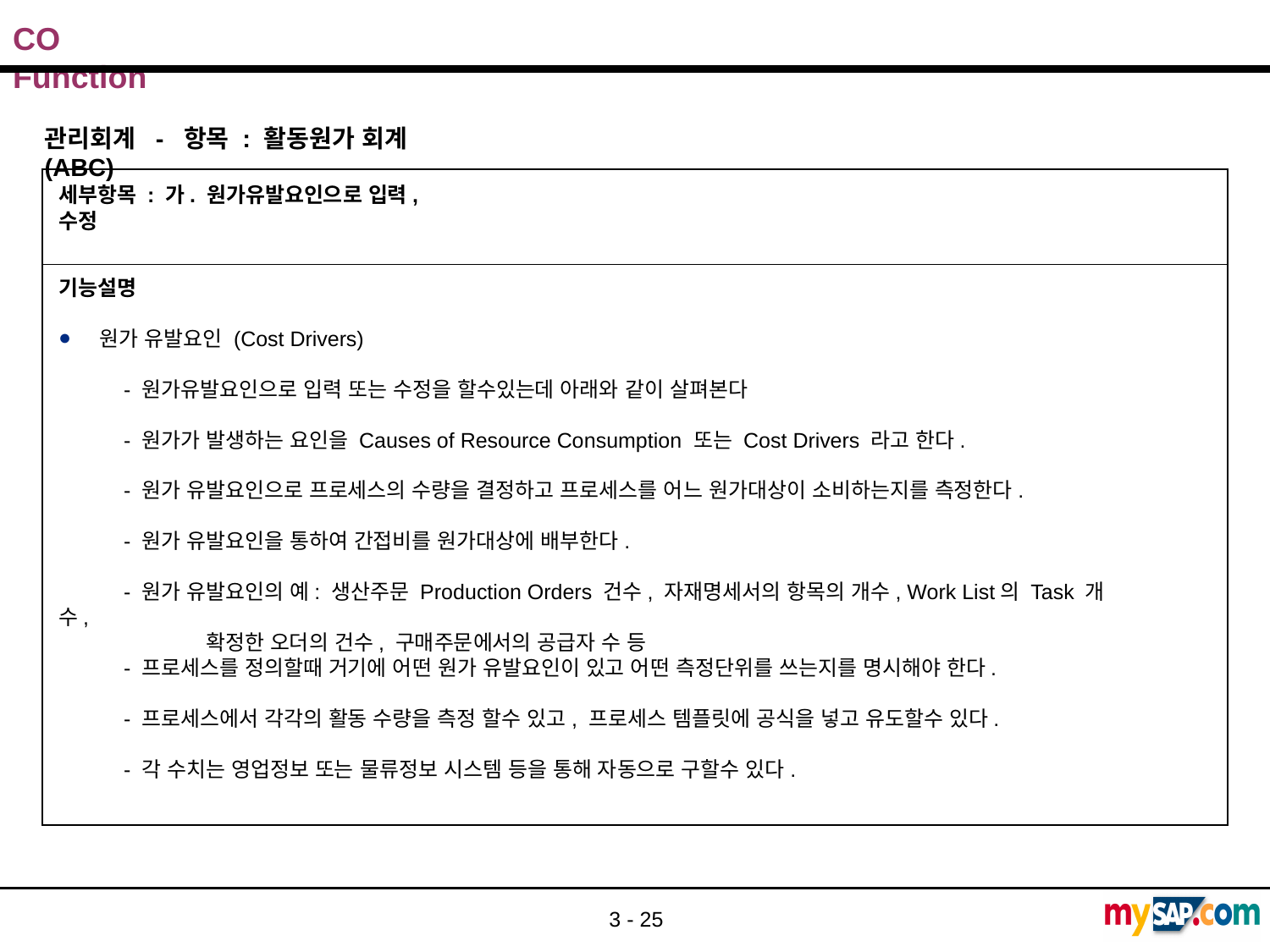

관리회계  -  항목 : 활동원가 회계 (ABC)

세부항목 : 가. 원가유발요인으로 입력, 수정

기능설명

    원가 유발요인 (Cost Drivers)

           - 원가유발요인으로 입력 또는 수정을 할수있는데 아래와 같이 살펴본다

           - 원가가 발생하는 요인을 Causes of Resource Consumption 또는 Cost Drivers 라고 한다.

           - 원가 유발요인으로 프로세스의 수량을 결정하고 프로세스를 어느 원가대상이 소비하는지를 측정한다.

           - 원가 유발요인을 통하여 간접비를 원가대상에 배부한다.

           - 원가 유발요인의 예: 생산주문 Production Orders 건수, 자재명세서의 항목의 개수, Work List의 Task 개수,
                        확정한 오더의 건수, 구매주문에서의 공급자 수 등
           - 프로세스를 정의할때 거기에 어떤 원가 유발요인이 있고 어떤 측정단위를 쓰는지를 명시해야 한다.

           - 프로세스에서 각각의 활동 수량을 측정 할수 있고, 프로세스 템플릿에 공식을 넣고 유도할수 있다.

           - 각 수치는 영업정보 또는 물류정보 시스템 등을 통해 자동으로 구할수 있다.